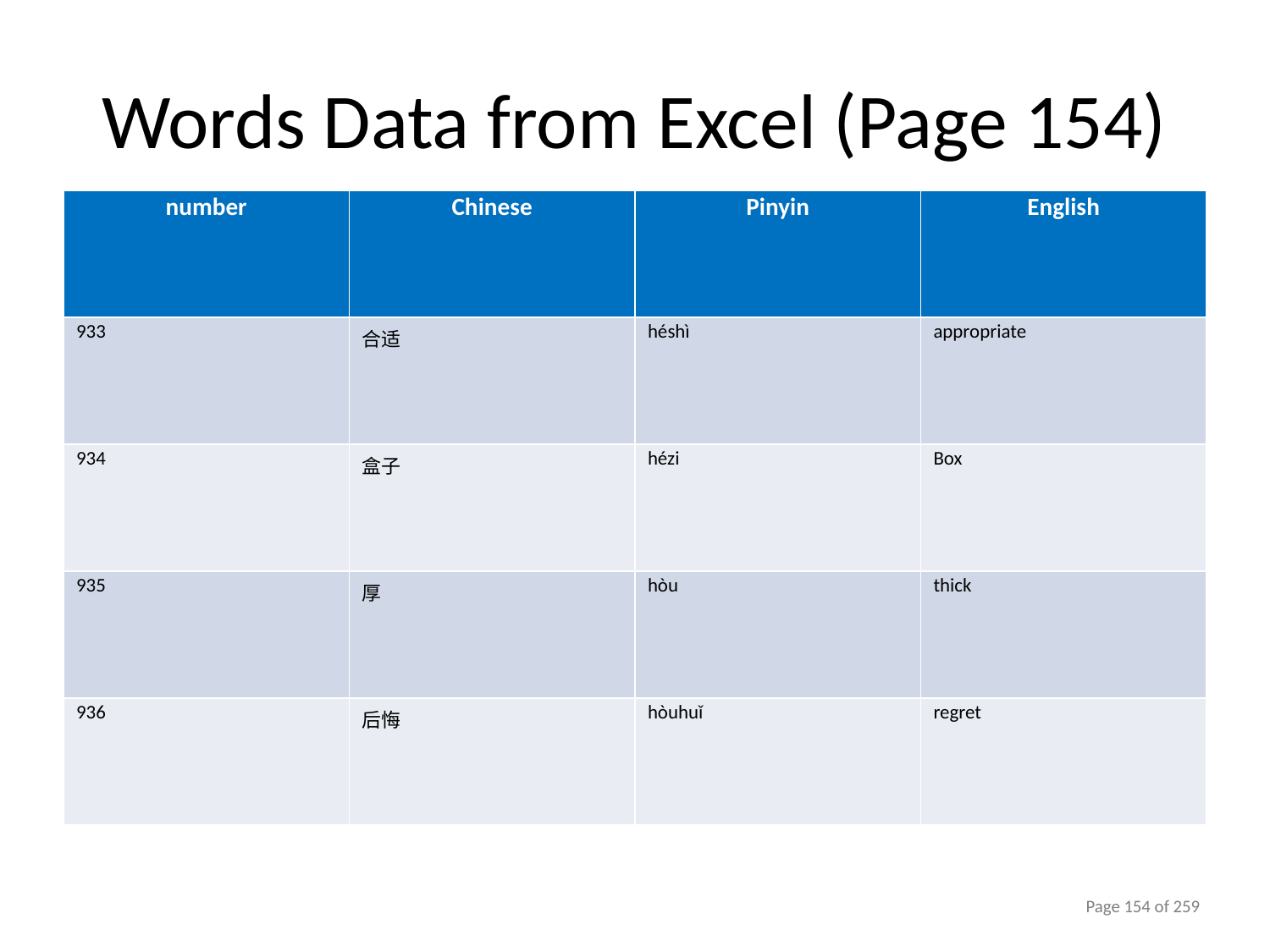

# Words Data from Excel (Page 154)
| number | Chinese | Pinyin | English |
| --- | --- | --- | --- |
| 933 | 合适 | héshì | appropriate |
| 934 | 盒子 | hézi | Box |
| 935 | 厚 | hòu | thick |
| 936 | 后悔 | hòuhuǐ | regret |

Page 154 of 259